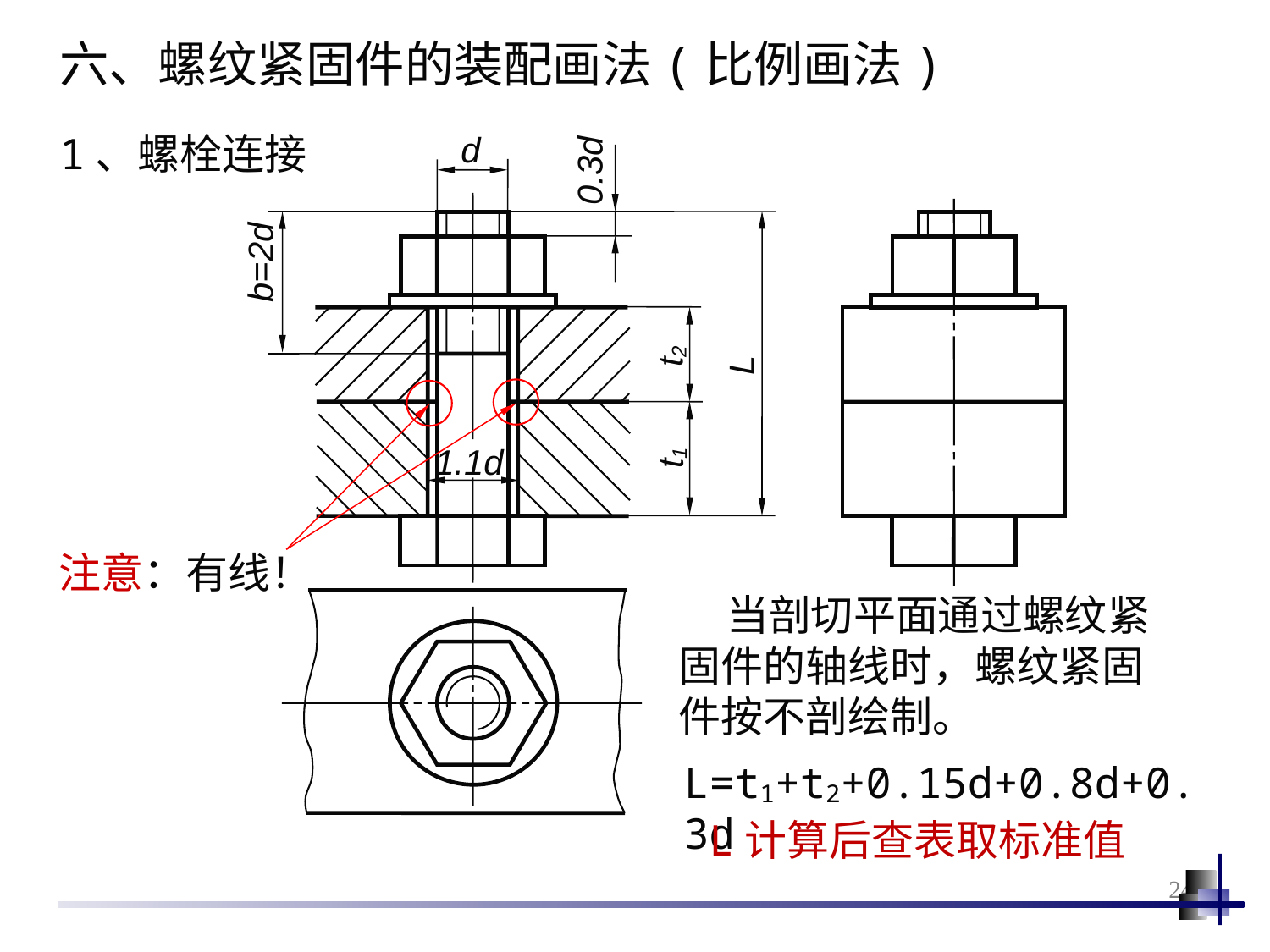

六、螺纹紧固件的装配画法(比例画法)
0.3d

1、螺栓连接
d

b=2d

L

t2

t1

1.1d

注意：有线！
    当剖切平面通过螺纹紧固件的轴线时，螺纹紧固件按不剖绘制。

L=t1+t2+0.15d+0.8d+0.3d
L计算后查表取标准值

24